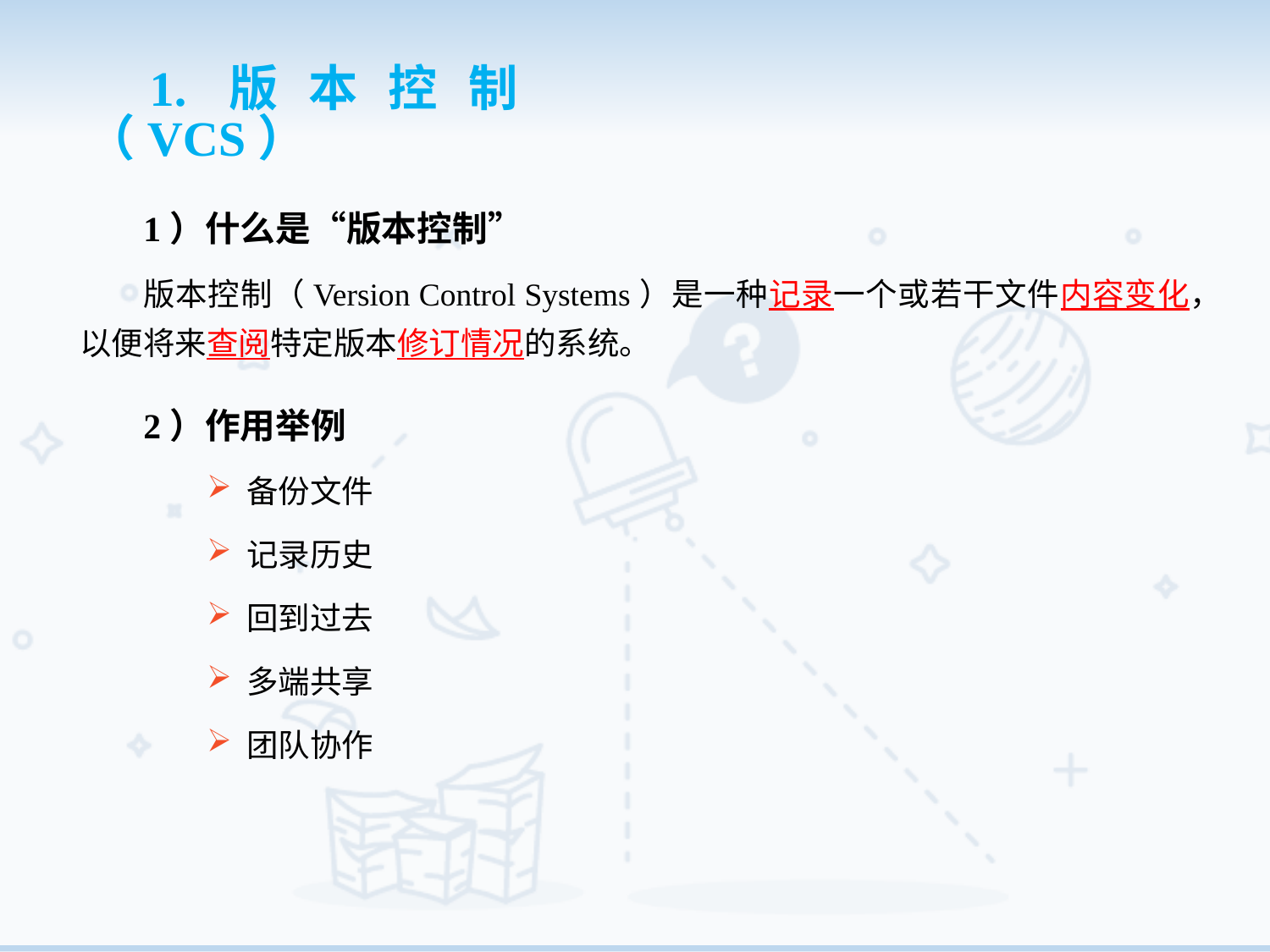

1.版本控制（VCS）
1）什么是“版本控制”
版本控制（Version Control Systems）是一种记录一个或若干文件内容变化，以便将来查阅特定版本修订情况的系统。
2）作用举例
备份文件
记录历史
回到过去
多端共享
团队协作